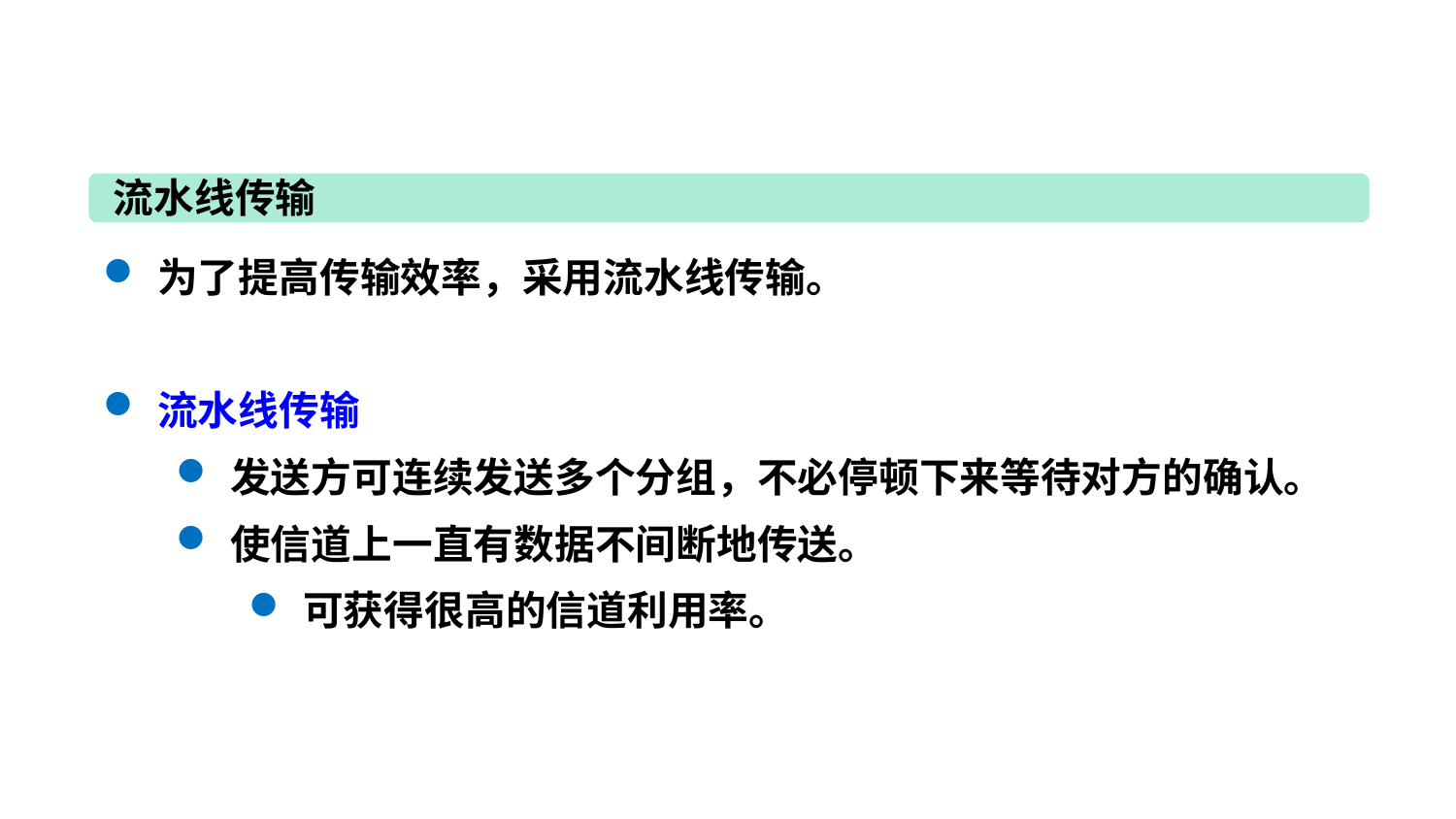

流水线传输

为了提高传输效率，采用流水线传输。

流水线传输
发送方可连续发送多个分组，不必停顿下来等待对方的确认。
使信道上一直有数据不间断地传送。
可获得很高的信道利用率。
66